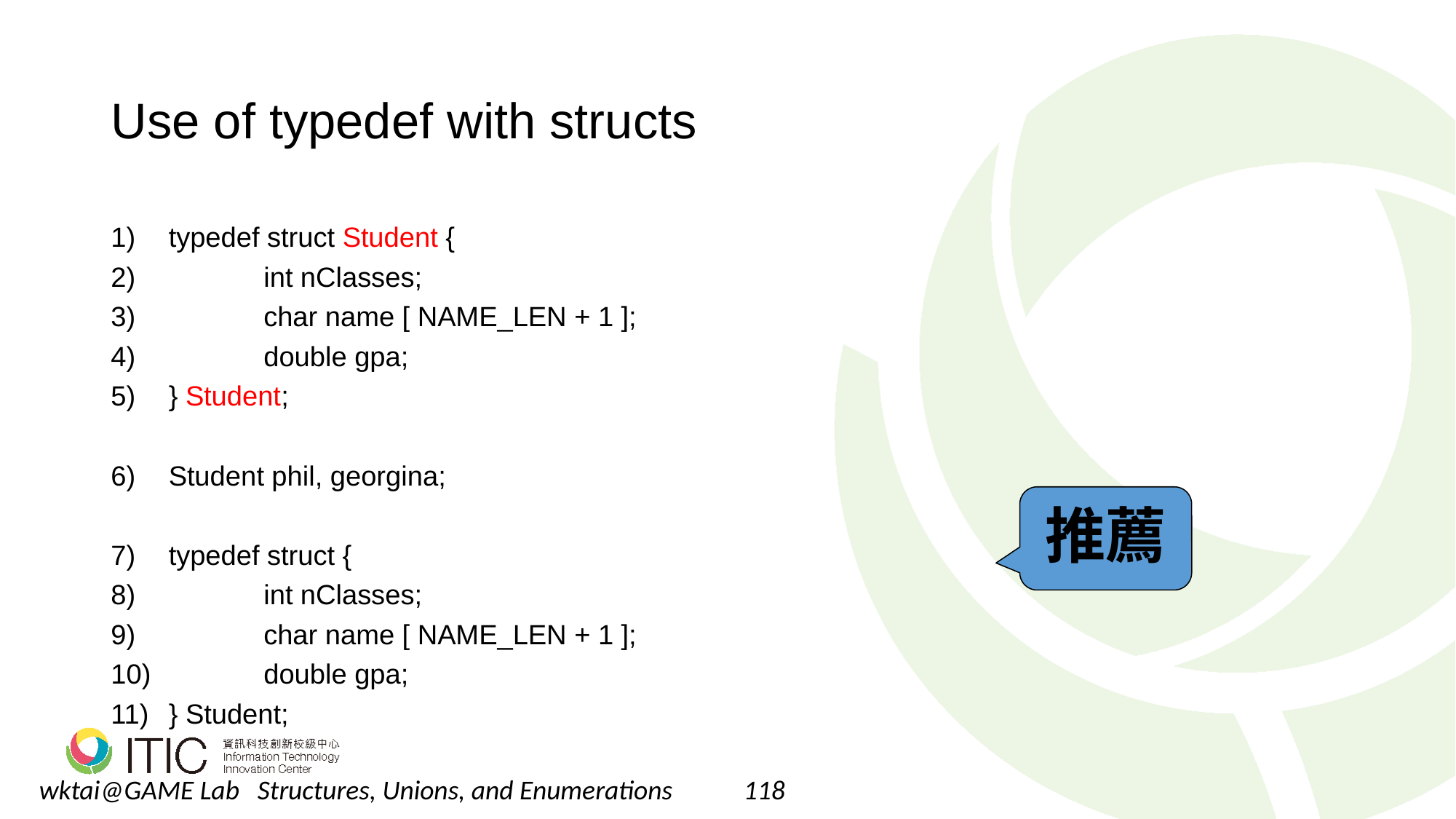

# Use of typedef with structs
typedef struct Student {
	int nClasses;
	char name [ NAME_LEN + 1 ];
	double gpa;
} Student;

Student phil, georgina;

typedef struct {
	int nClasses;
	char name [ NAME_LEN + 1 ];
	double gpa;
} Student;
推薦